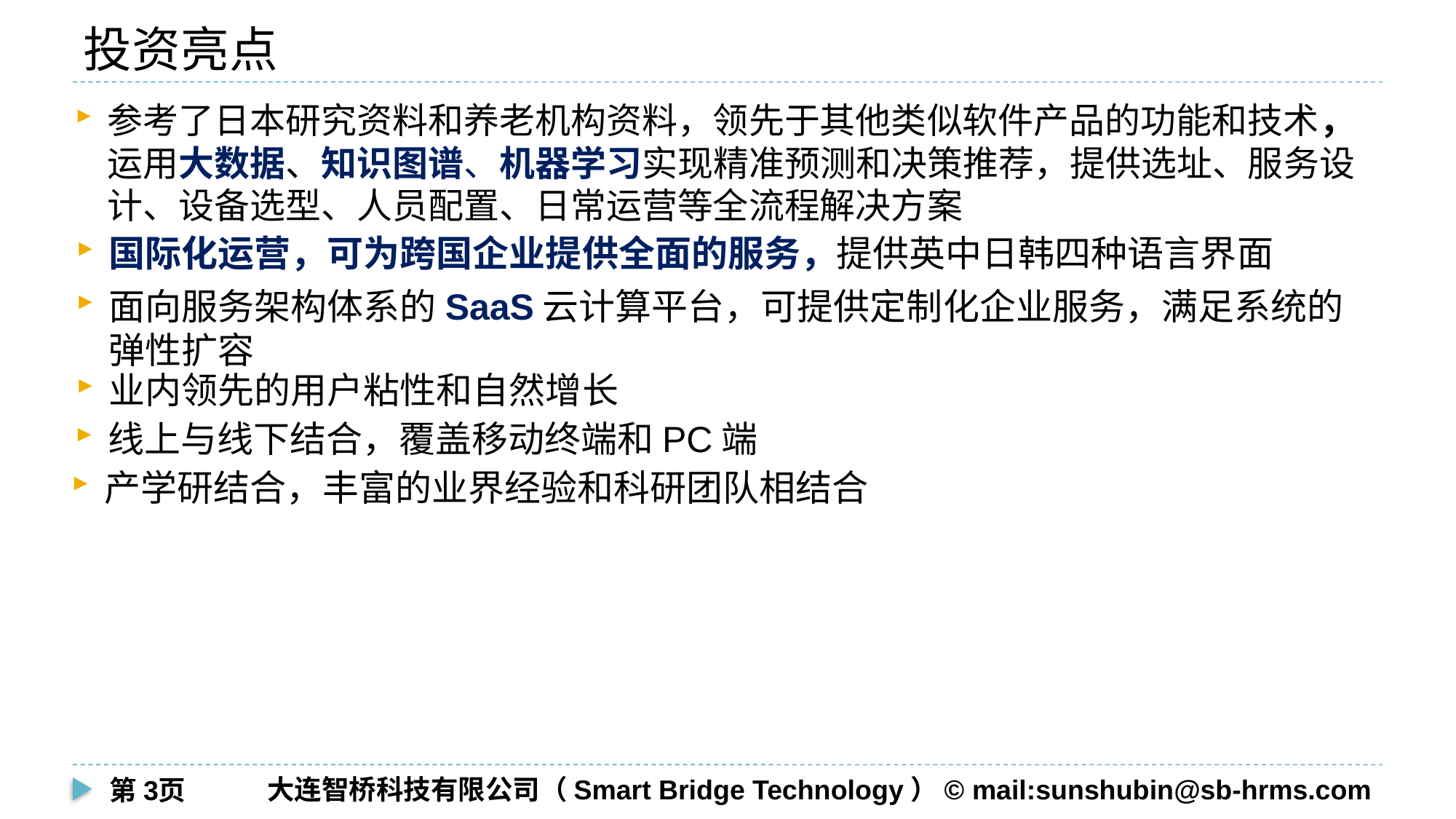

# 投资亮点
参考了日本研究资料和养老机构资料，领先于其他类似软件产品的功能和技术，运用大数据、知识图谱、机器学习实现精准预测和决策推荐，提供选址、服务设计、设备选型、人员配置、日常运营等全流程解决方案

国际化运营，可为跨国企业提供全面的服务，提供英中日韩四种语言界面
面向服务架构体系的SaaS云计算平台，可提供定制化企业服务，满足系统的弹性扩容
业内领先的用户粘性和自然增长
线上与线下结合，覆盖移动终端和PC端
产学研结合，丰富的业界经验和科研团队相结合

第3页